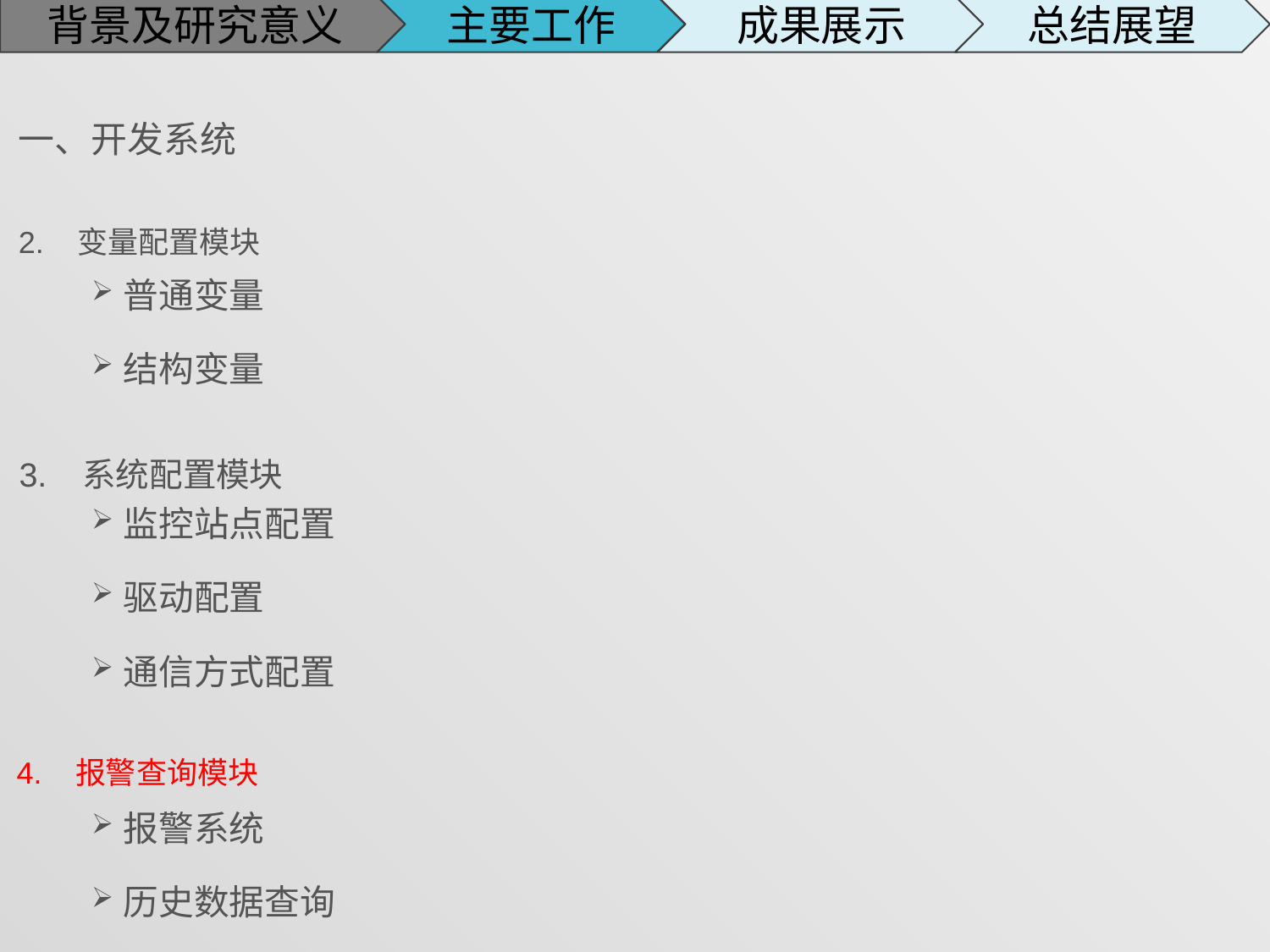

背景及研究意义
主要工作
成果展示
总结展望
一、开发系统
变量配置模块
普通变量
结构变量
系统配置模块
监控站点配置
驱动配置
通信方式配置
报警查询模块
报警系统
历史数据查询